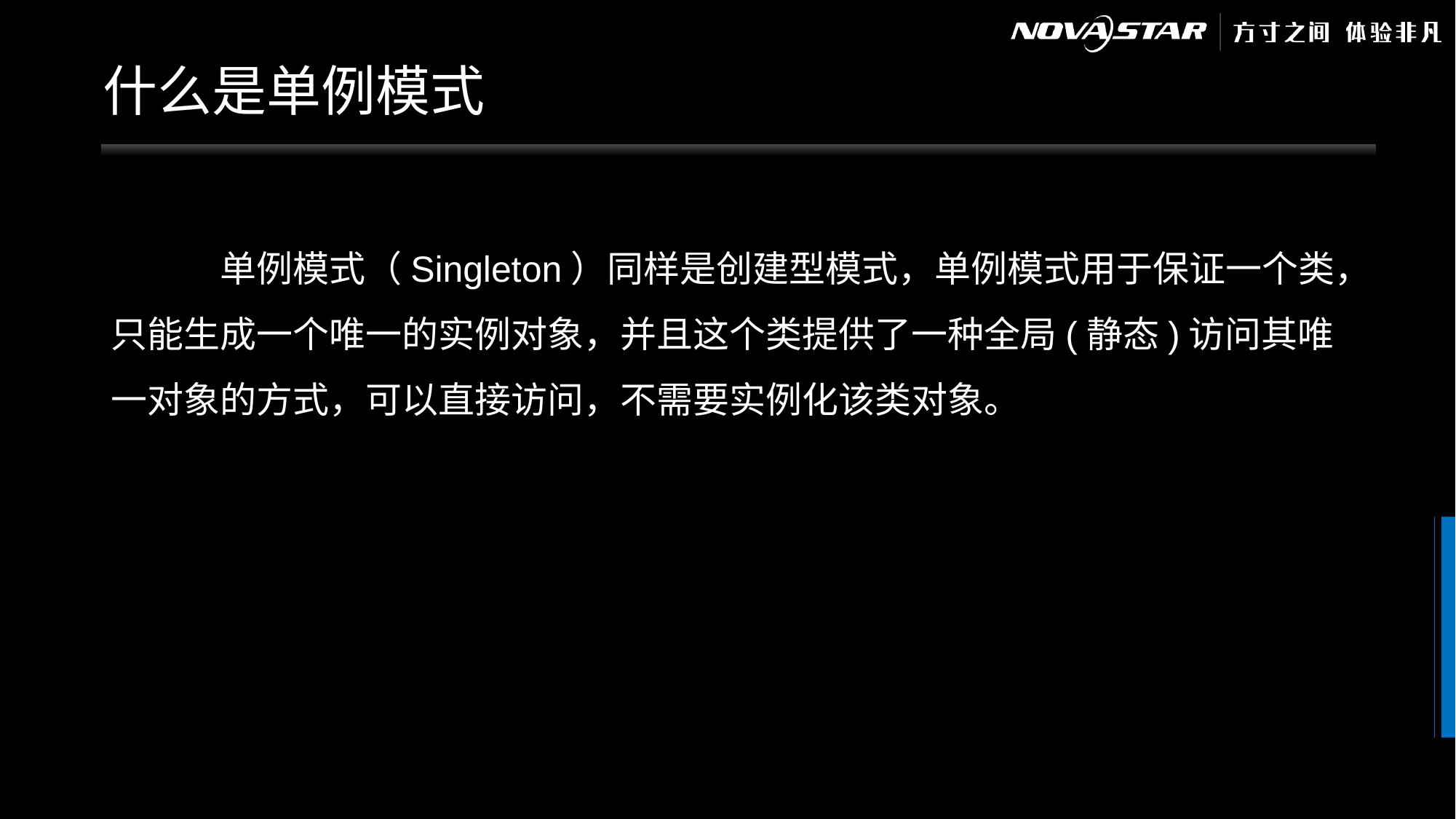

# 什么是单例模式

	单例模式（Singleton）同样是创建型模式，单例模式用于保证一个类，只能生成一个唯一的实例对象，并且这个类提供了一种全局(静态)访问其唯一对象的方式，可以直接访问，不需要实例化该类对象。